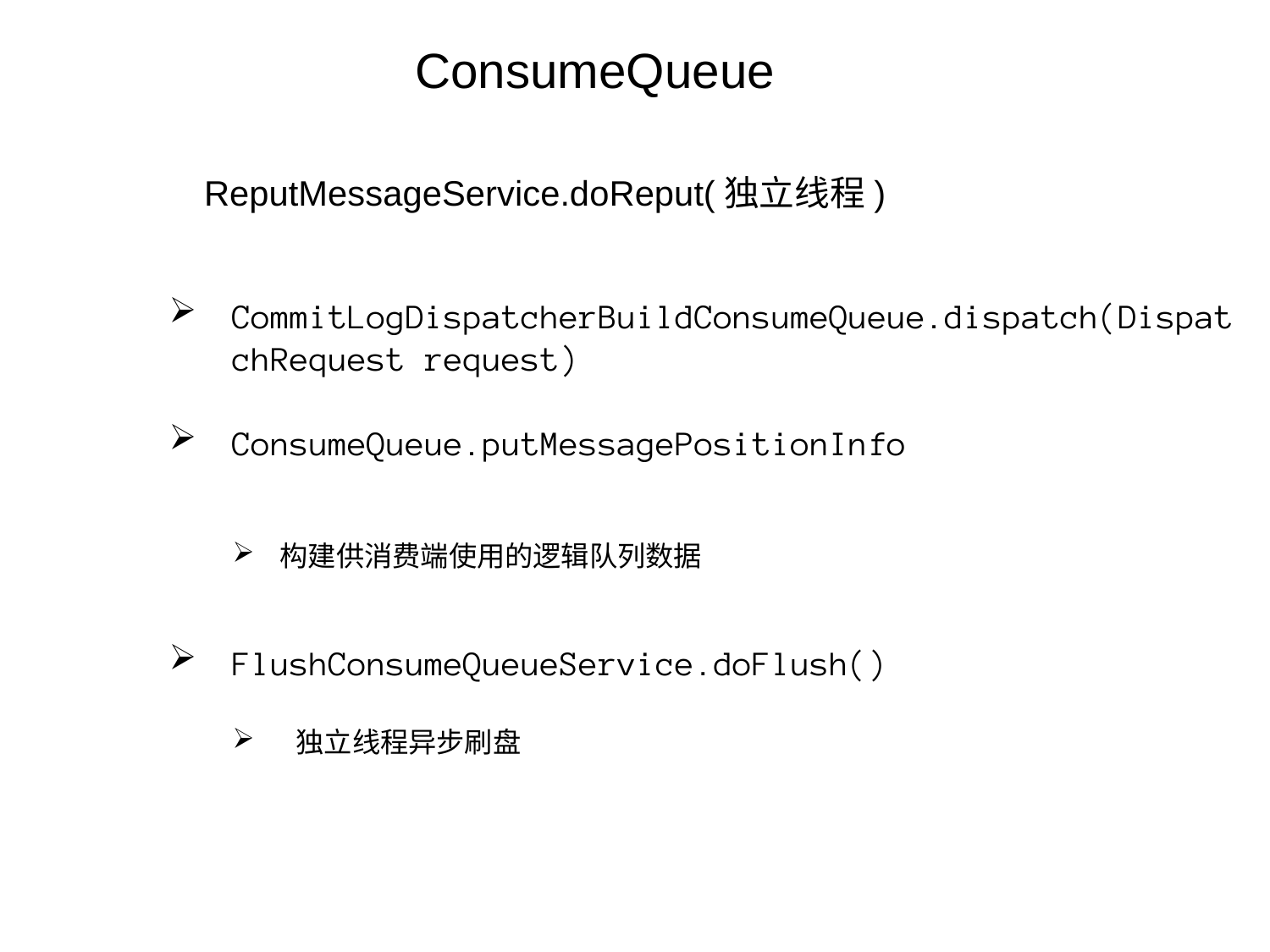

ConsumeQueue
e
	    ReputMessageService.doReput(独立线程)
CommitLogDispatcherBuildConsumeQueue.dispatch(DispatchRequest request)

ConsumeQueue.putMessagePositionInfo

构建供消费端使用的逻辑队列数据

FlushConsumeQueueService.doFlush()

独立线程异步刷盘